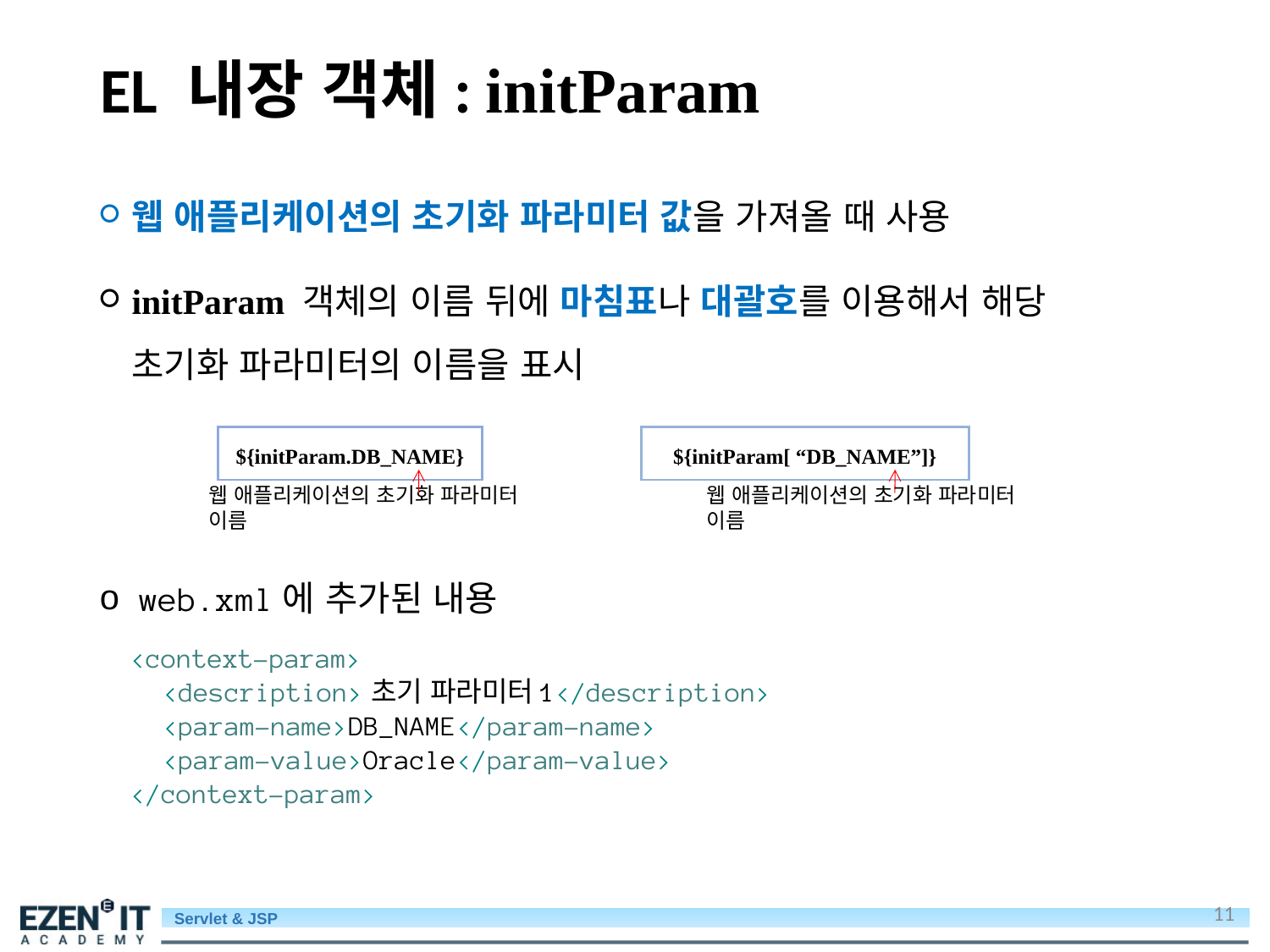

# EL 내장 객체: initParam
웹 애플리케이션의 초기화 파라미터 값을 가져올 때 사용
initParam 객체의 이름 뒤에 마침표나 대괄호를 이용해서 해당   초기화 파라미터의 이름을 표시
| ${initParam.DB\_NAME} |
| --- |
| ${initParam[ “DB\_NAME”]} |
| --- |
웹 애플리케이션의 초기화 파라미터 이름
웹 애플리케이션의 초기화 파라미터 이름
web.xml에 추가된 내용
  <context-param>
<description>초기 파라미터1</description>
<param-name>DB_NAME</param-name>
<param-value>Oracle</param-value>
  </context-param>
11